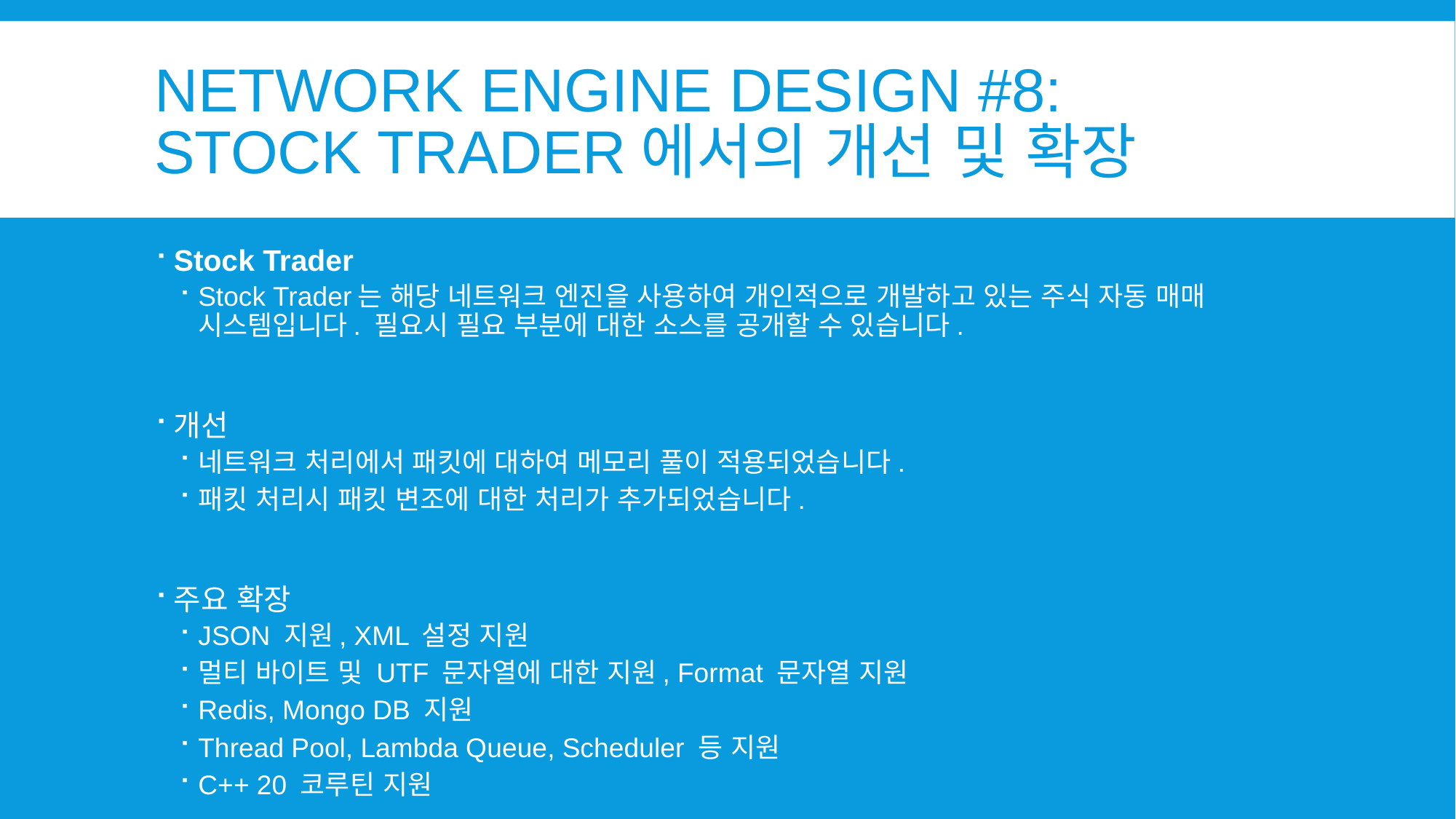

# Network Engine Design #8: Stock trader에서의 개선 및 확장
Stock Trader
Stock Trader는 해당 네트워크 엔진을 사용하여 개인적으로 개발하고 있는 주식 자동 매매 시스템입니다. 필요시 필요 부분에 대한 소스를 공개할 수 있습니다.

개선
네트워크 처리에서 패킷에 대하여 메모리 풀이 적용되었습니다.
패킷 처리시 패킷 변조에 대한 처리가 추가되었습니다.

주요 확장
JSON 지원, XML 설정 지원
멀티 바이트 및 UTF 문자열에 대한 지원, Format 문자열 지원
Redis, Mongo DB 지원
Thread Pool, Lambda Queue, Scheduler 등 지원
C++ 20 코루틴 지원